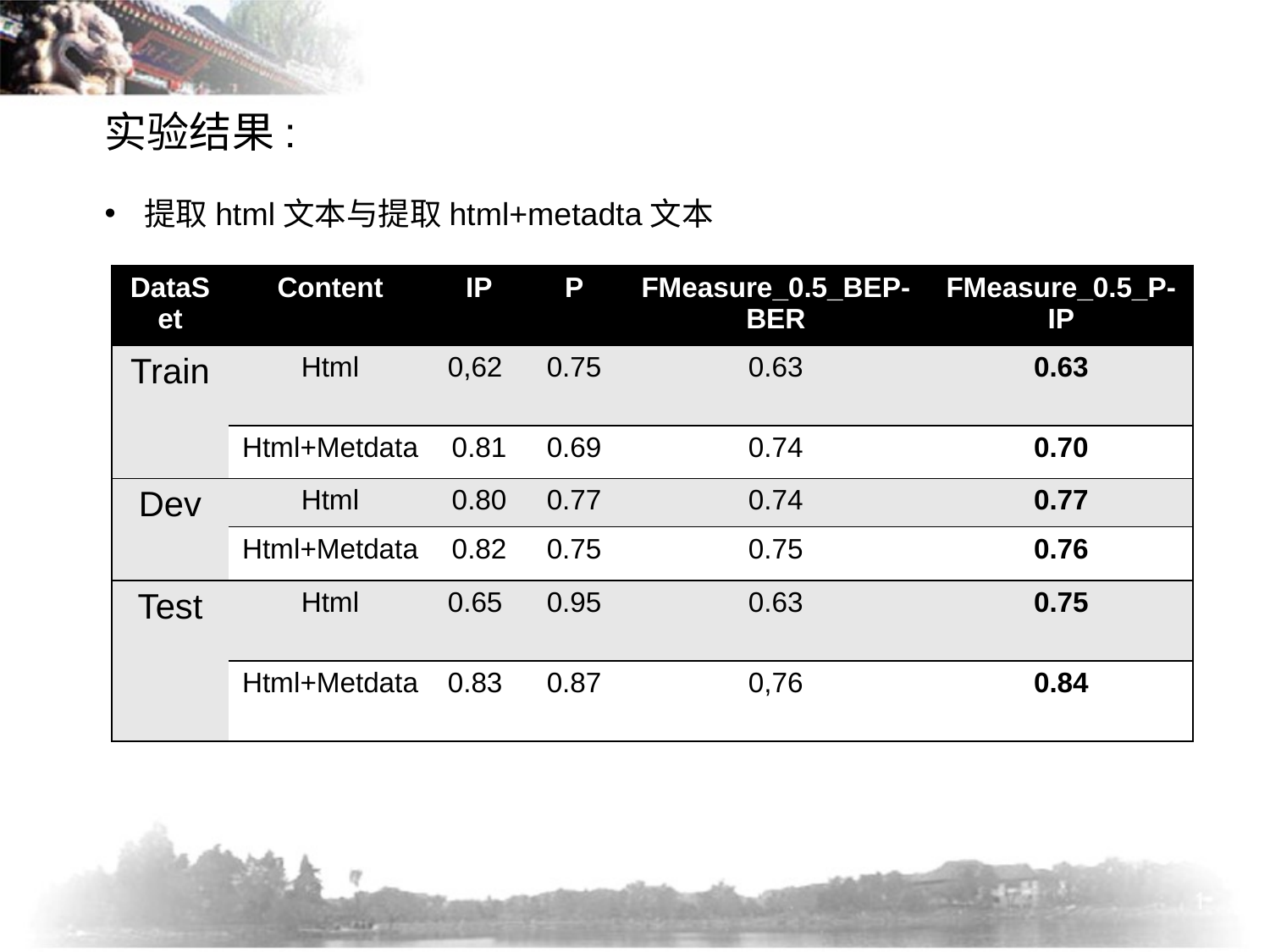

# 实验结果:
提取html文本与提取html+metadta文本
| DataSet | Content | IP | P | FMeasure\_0.5\_BEP-BER | FMeasure\_0.5\_P-IP |
| --- | --- | --- | --- | --- | --- |
| Train | Html | 0,62 | 0.75 | 0.63 | 0.63 |
|  | Html+Metdata | 0.81 | 0.69 | 0.74 | 0.70 |
| Dev | Html | 0.80 | 0.77 | 0.74 | 0.77 |
|  | Html+Metdata | 0.82 | 0.75 | 0.75 | 0.76 |
| Test | Html | 0.65 | 0.95 | 0.63 | 0.75 |
|  | Html+Metdata | 0.83 | 0.87 | 0,76 | 0.84 |